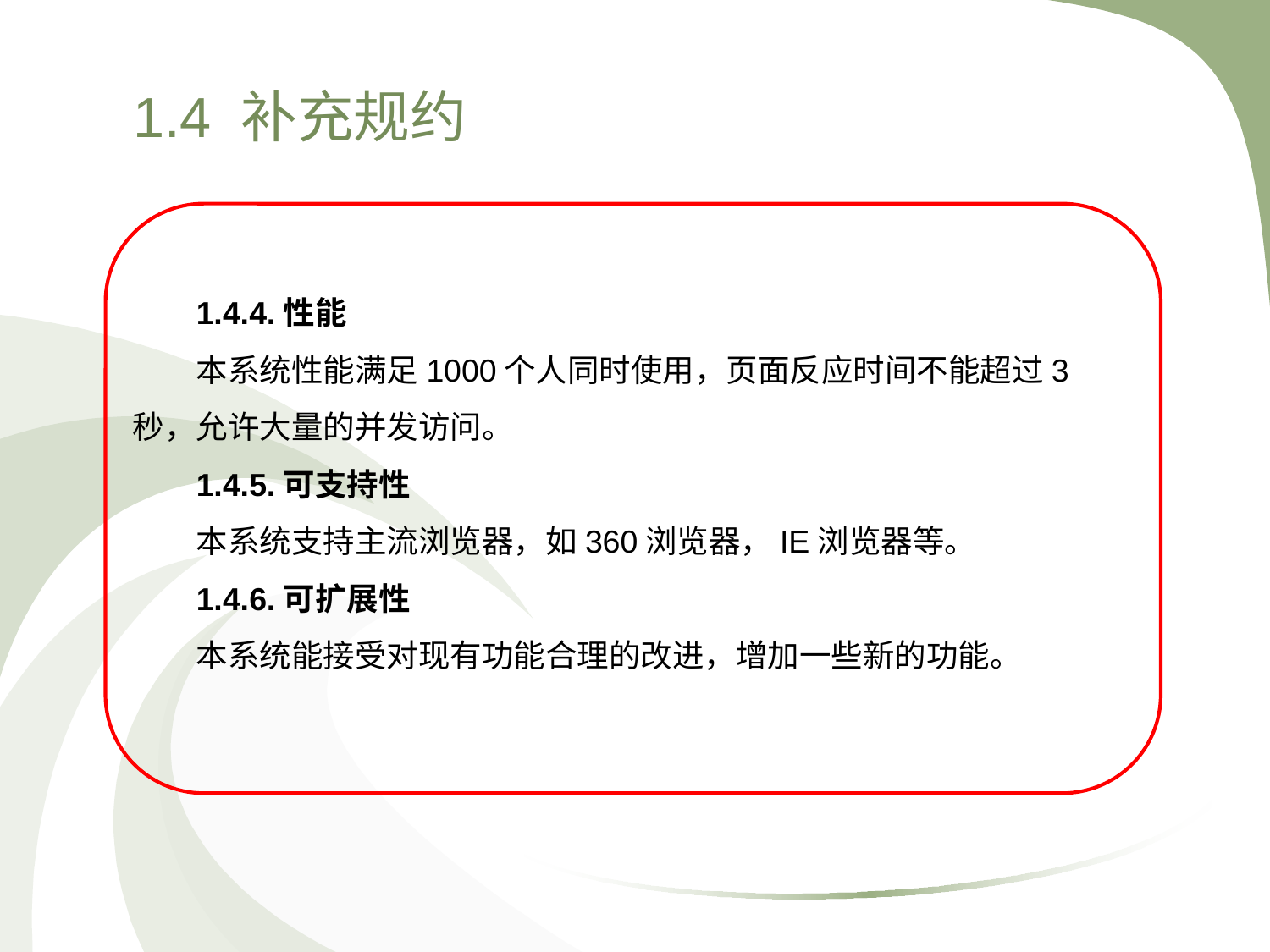

# 1.4 补充规约

1.4.4.性能
本系统性能满足1000个人同时使用，页面反应时间不能超过3秒，允许大量的并发访问。
1.4.5.可支持性
本系统支持主流浏览器，如360浏览器，IE浏览器等。
1.4.6.可扩展性
本系统能接受对现有功能合理的改进，增加一些新的功能。